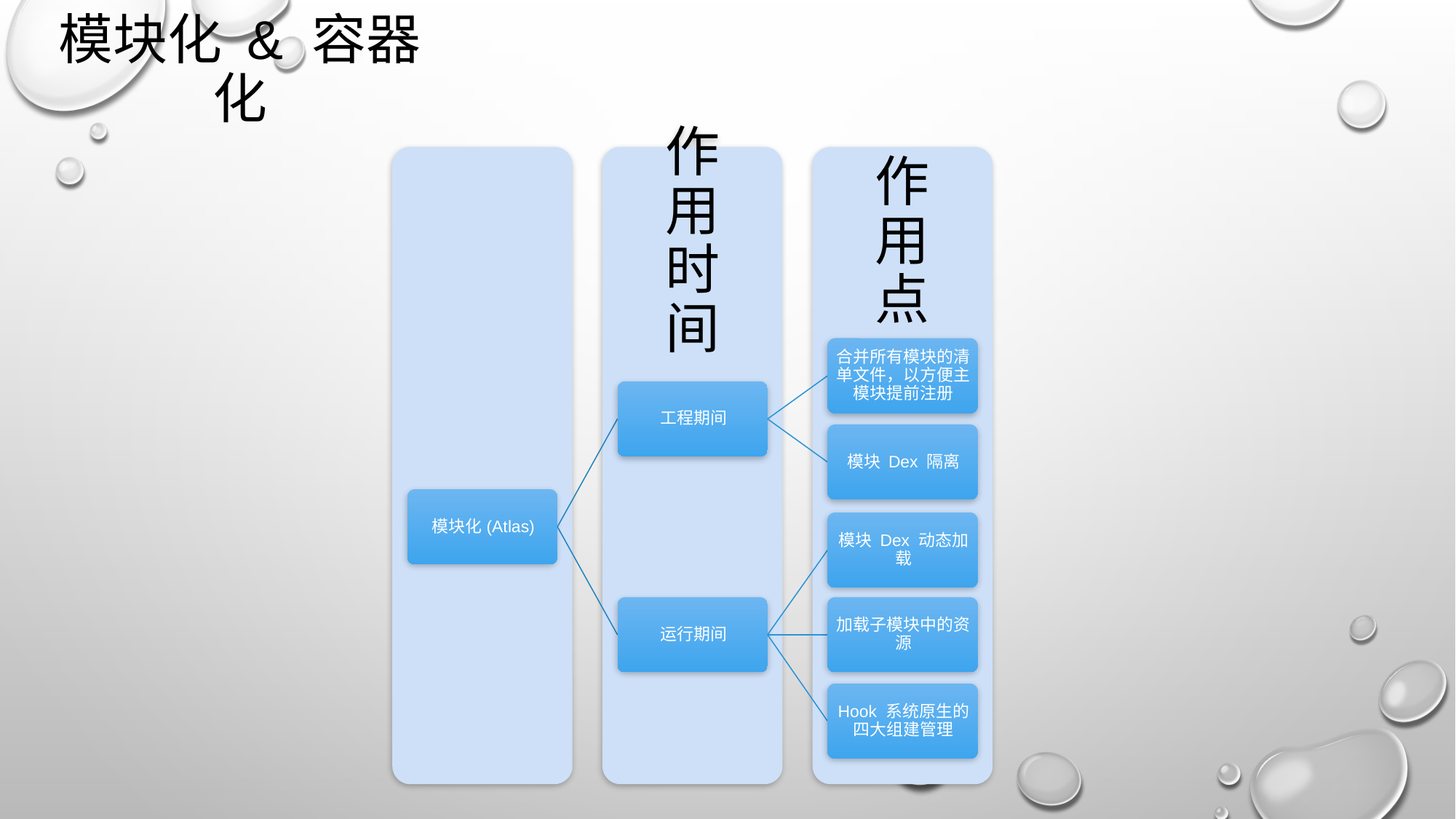

# 模块化 & 容器化
作用点
作用时间

模块化(Atlas)

工程期间

合并所有模块的清单文件，以方便主模块提前注册

模块 Dex 隔离

运行期间

模块 Dex 动态加载

加载子模块中的资源

Hook 系统原生的四大组建管理